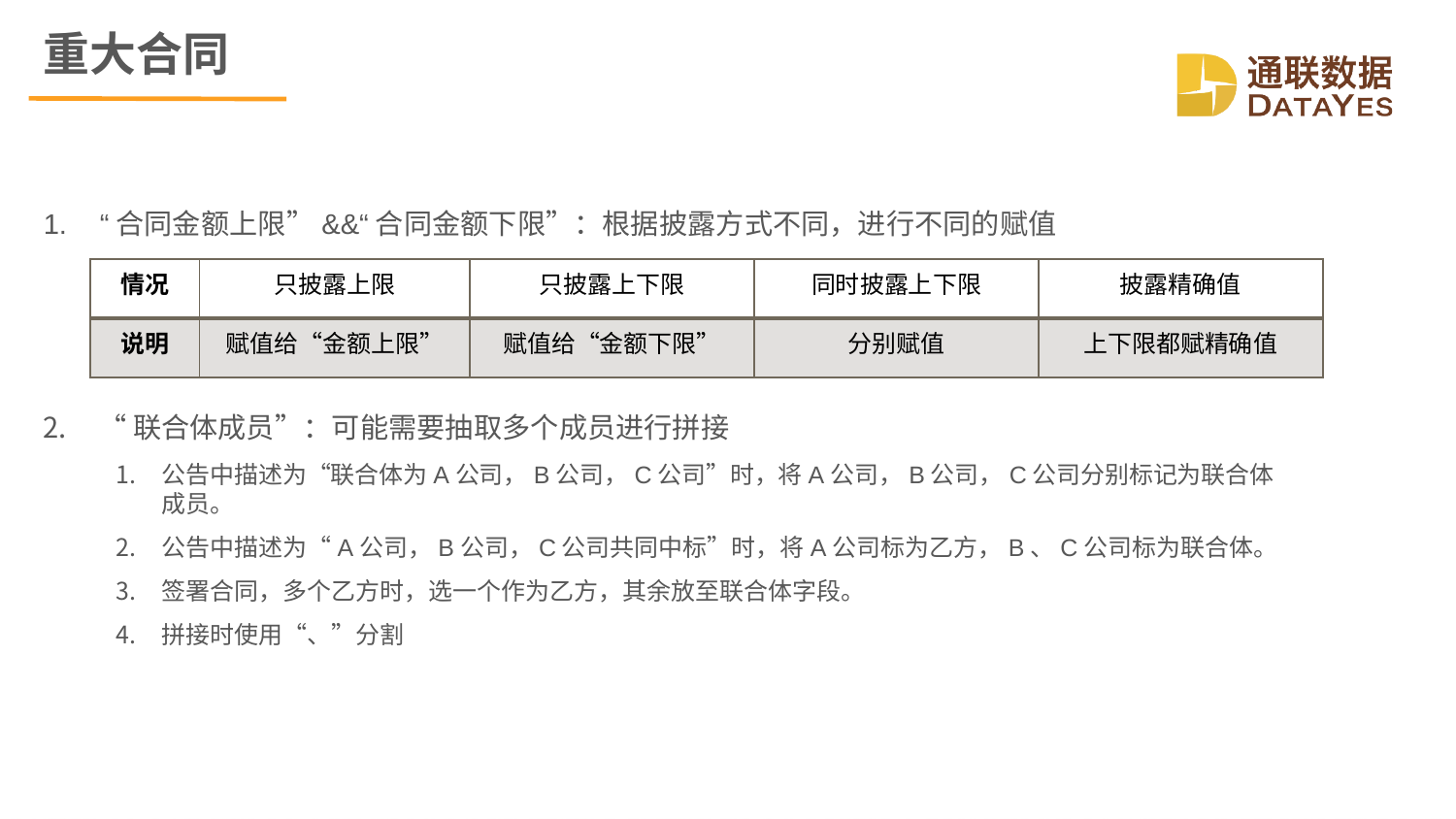

# 重大合同

1.	“合同金额上限”&&“合同金额下限”：根据披露方式不同，进行不同的赋值
| 情况 | 只披露上限 | 只披露上下限 | 同时披露上下限 | 披露精确值 |
| --- | --- | --- | --- | --- |
| 说明 | 赋值给“金额上限” | 赋值给“金额下限” | 分别赋值 | 上下限都赋精确值 |
“联合体成员”：可能需要抽取多个成员进行拼接
公告中描述为“联合体为A公司，B公司，C公司”时，将A公司，B公司，C公司分别标记为联合体成员。
公告中描述为“A公司，B公司，C公司共同中标”时，将A公司标为乙方，B、C公司标为联合体。
签署合同，多个乙方时，选一个作为乙方，其余放至联合体字段。
拼接时使用“、”分割

Copyright © 2017 DataYes. All rights reserved	● 保密文件，请勿外泄